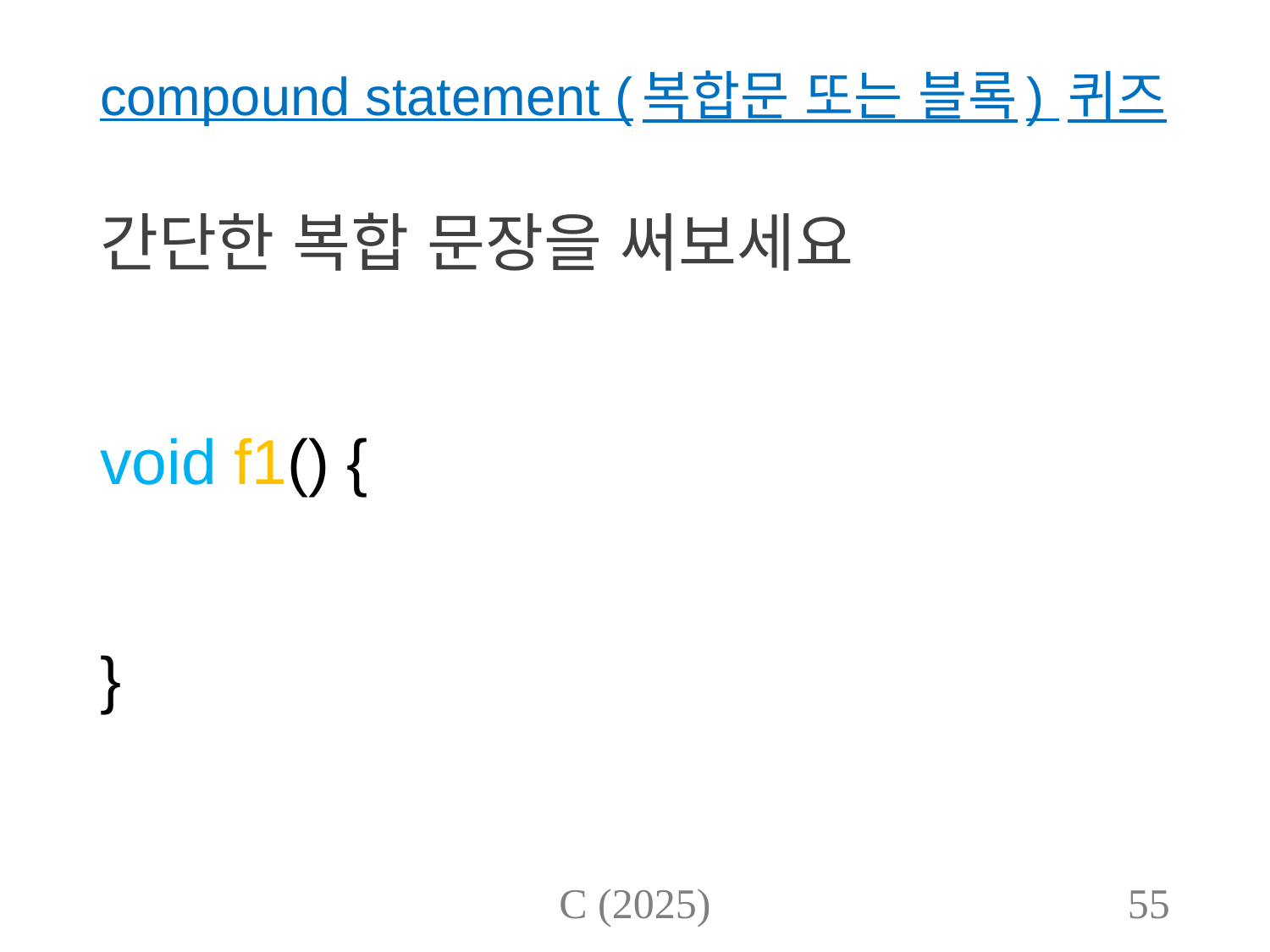

# compound statement (복합문 또는 블록) 퀴즈
간단한 복합 문장을 써보세요

void f1() {

}
C (2025)
55